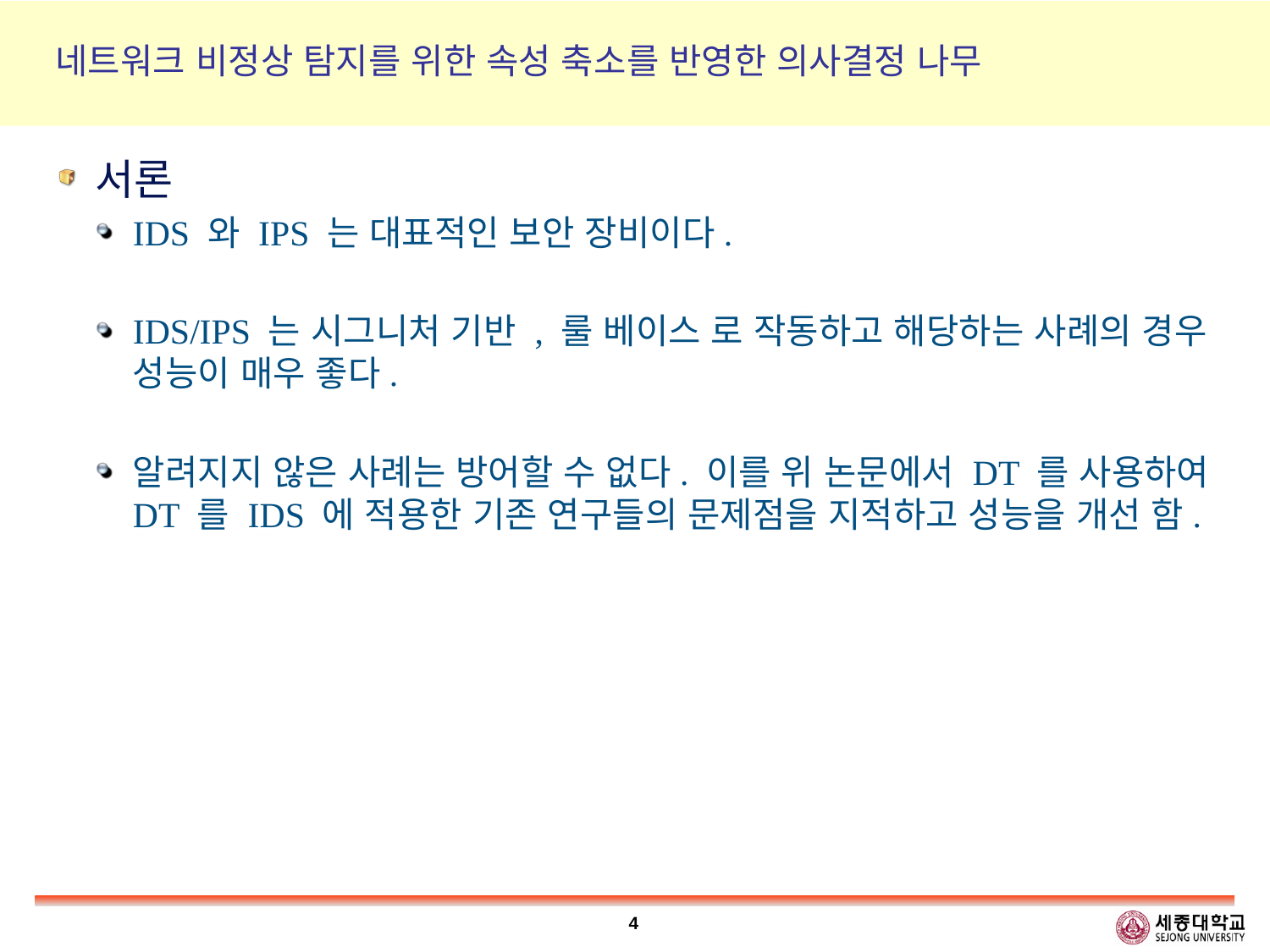

# 네트워크 비정상 탐지를 위한 속성 축소를 반영한 의사결정 나무
서론
IDS 와 IPS 는 대표적인 보안 장비이다.

IDS/IPS 는 시그니처 기반 , 룰 베이스 로 작동하고 해당하는 사례의 경우 성능이 매우 좋다.

알려지지 않은 사례는 방어할 수 없다. 이를 위 논문에서 DT 를 사용하여 DT 를 IDS 에 적용한 기존 연구들의 문제점을 지적하고 성능을 개선 함.
4